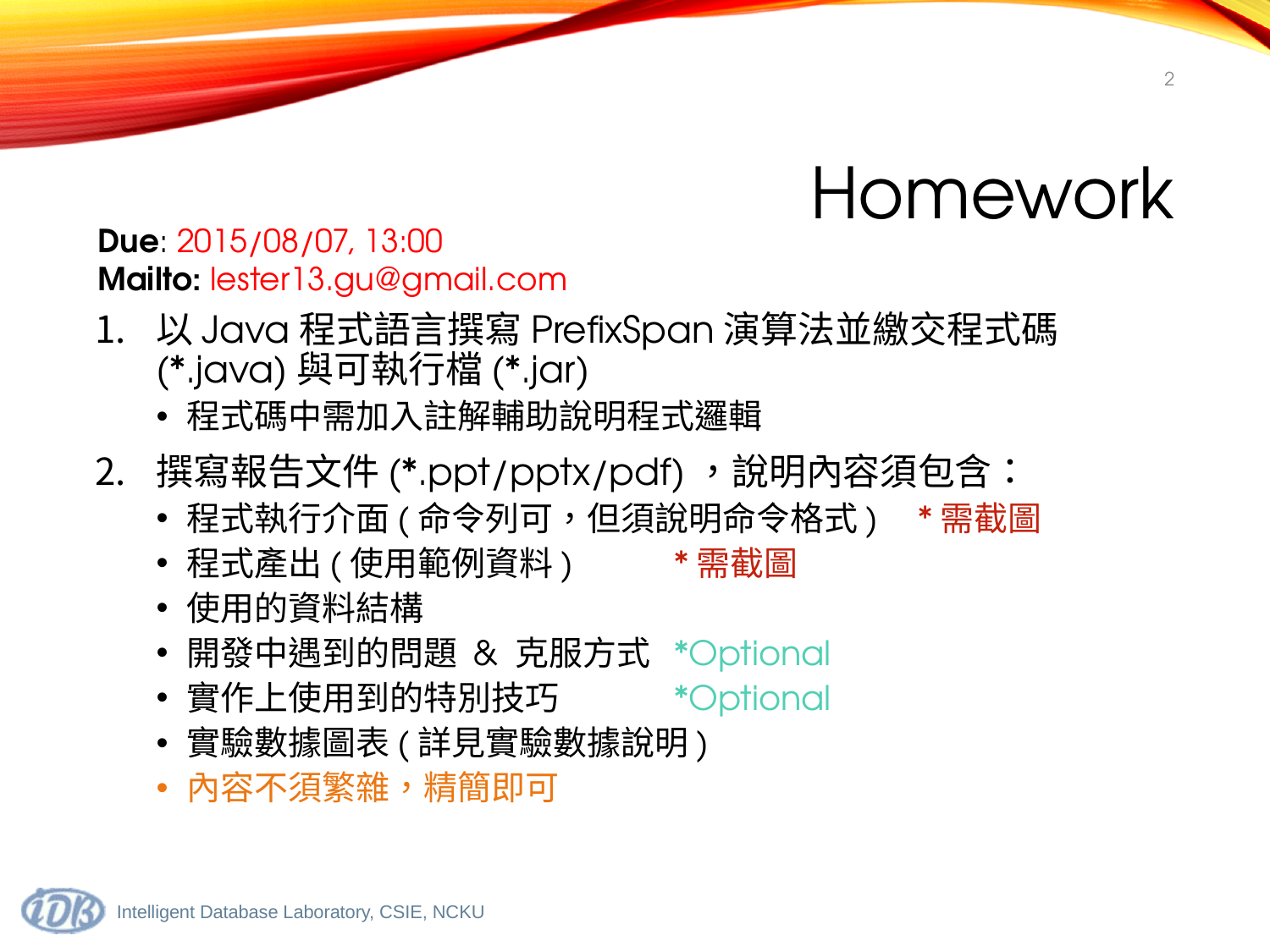

2
# Homework
Due: 2015/08/07, 13:00
Mailto: lester13.gu@gmail.com
以Java程式語言撰寫PrefixSpan演算法並繳交程式碼(*.java)與可執行檔(*.jar)
程式碼中需加入註解輔助說明程式邏輯
撰寫報告文件(*.ppt/pptx/pdf)，說明內容須包含：
程式執行介面(命令列可，但須說明命令格式)	*需截圖
程式產出(使用範例資料)				*需截圖
使用的資料結構
開發中遇到的問題 & 克服方式			*Optional
實作上使用到的特別技巧				*Optional
實驗數據圖表(詳見實驗數據說明)
內容不須繁雜，精簡即可